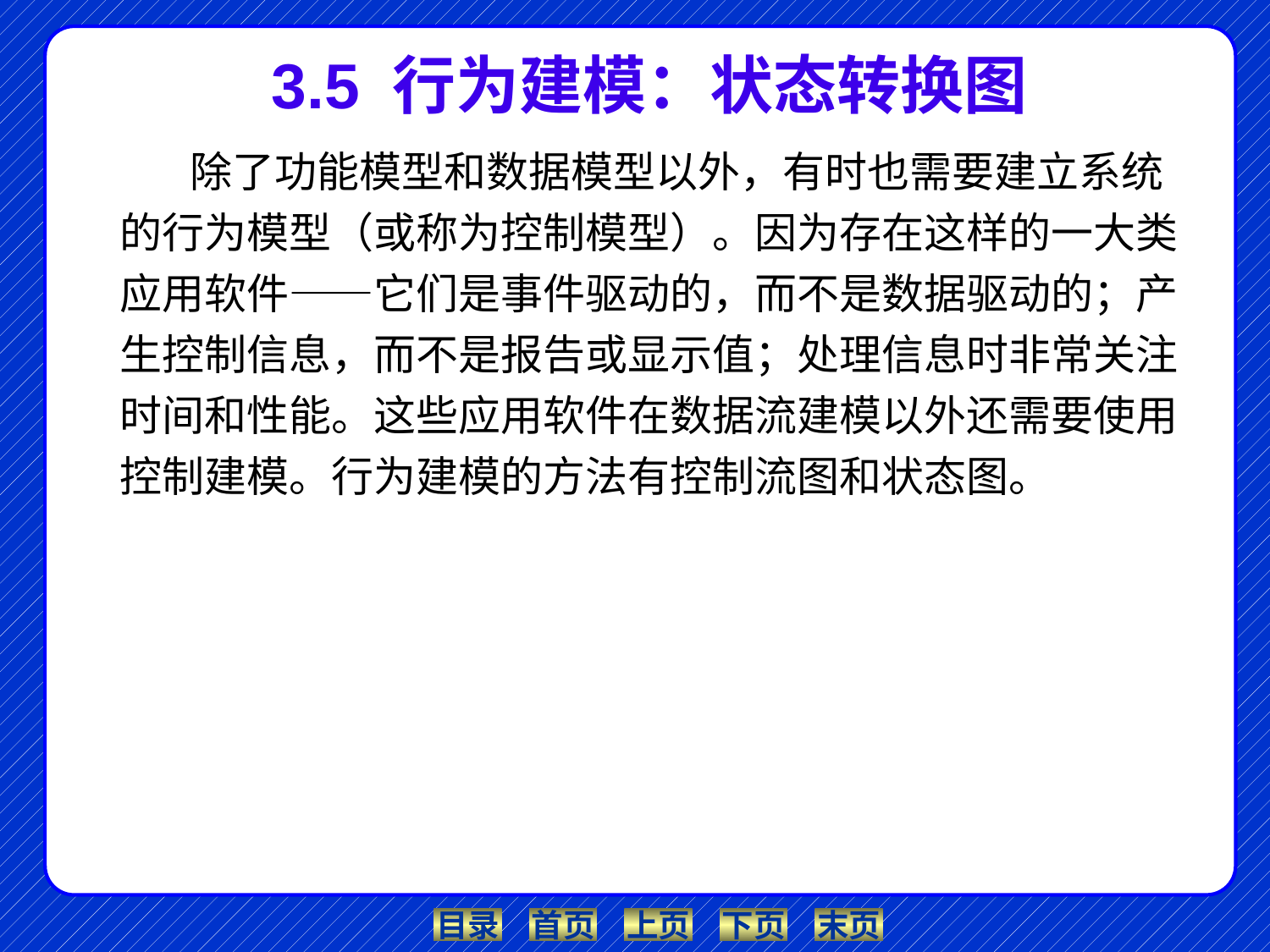

# 3.5 行为建模：状态转换图
              除了功能模型和数据模型以外，有时也需要建立系统的行为模型（或称为控制模型）。因为存在这样的一大类应用软件——它们是事件驱动的，而不是数据驱动的；产生控制信息，而不是报告或显示值；处理信息时非常关注时间和性能。这些应用软件在数据流建模以外还需要使用控制建模。行为建模的方法有控制流图和状态图。